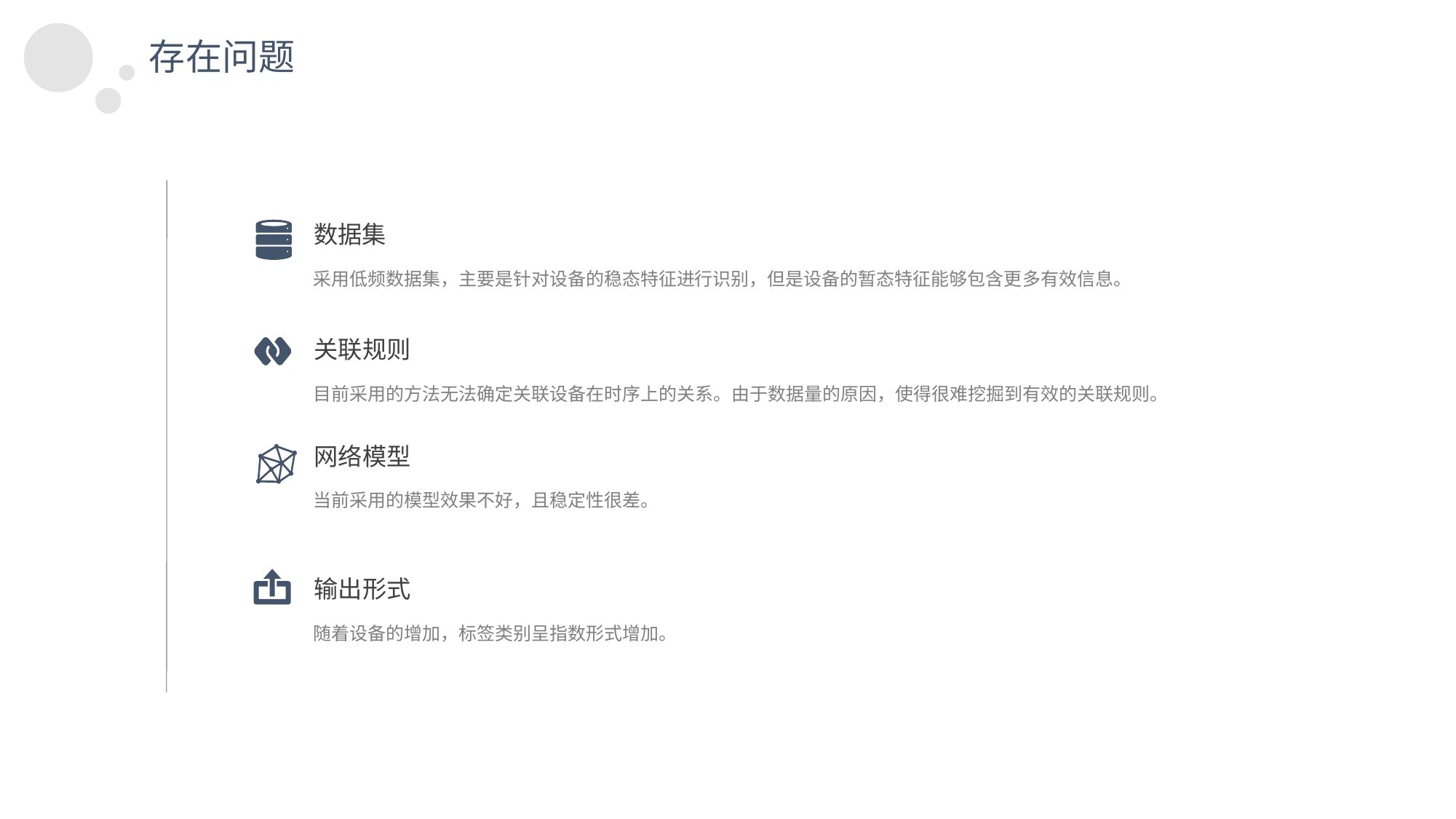

存在问题
数据集

采用低频数据集，主要是针对设备的稳态特征进行识别，但是设备的暂态特征能够包含更多有效信息。
关联规则

目前采用的方法无法确定关联设备在时序上的关系。由于数据量的原因，使得很难挖掘到有效的关联规则。
网络模型

当前采用的模型效果不好，且稳定性很差。
输出形式

随着设备的增加，标签类别呈指数形式增加。